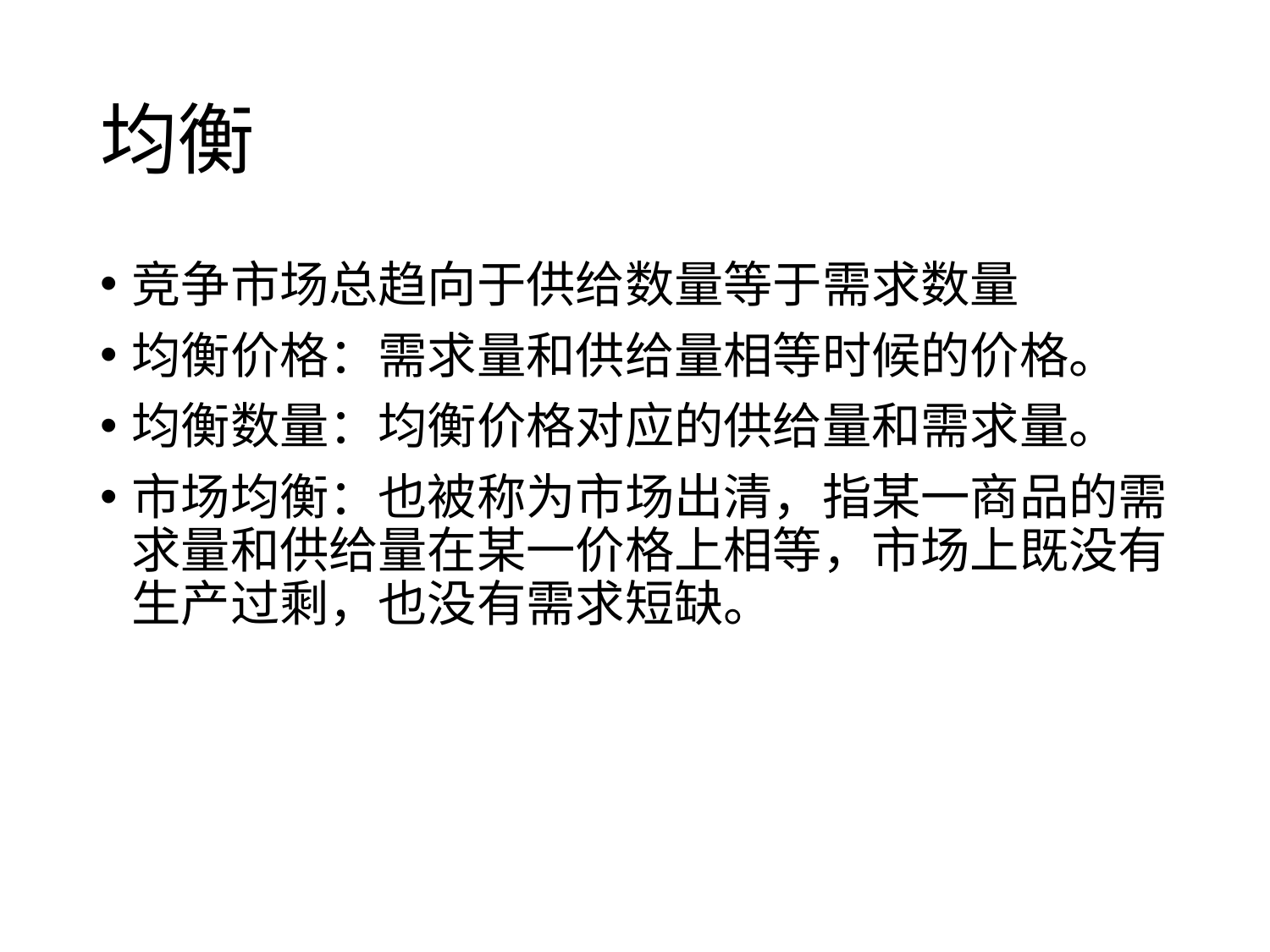

# 均衡
竞争市场总趋向于供给数量等于需求数量
均衡价格：需求量和供给量相等时候的价格。
均衡数量：均衡价格对应的供给量和需求量。
市场均衡：也被称为市场出清，指某一商品的需求量和供给量在某一价格上相等，市场上既没有生产过剩，也没有需求短缺。